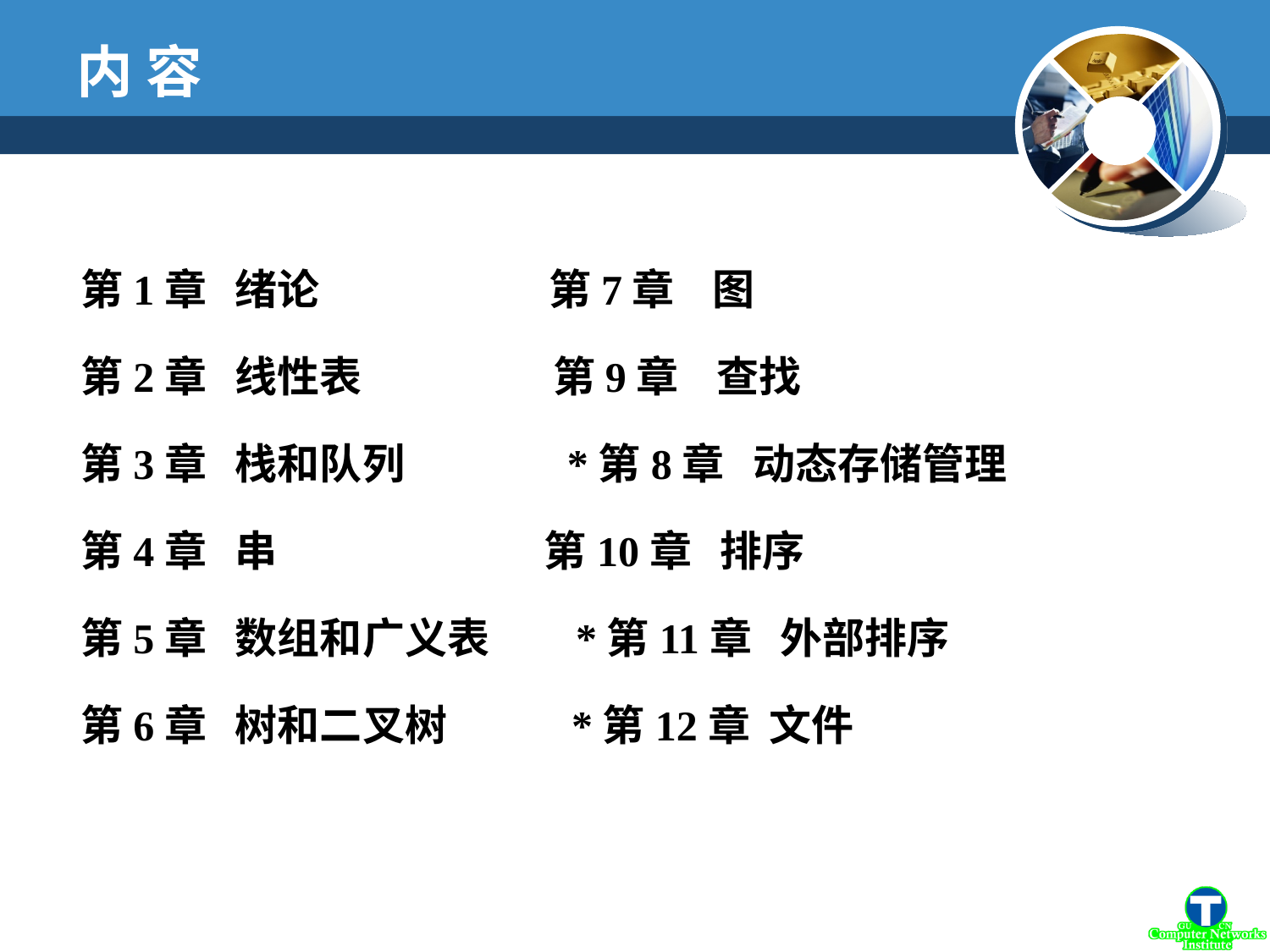

内 容
第1章   绪论                        第7章    图
第2章   线性表                    第9章    查找
第3章   栈和队列                *第8章   动态存储管理
第4章   串                            第10章   排序
第5章   数组和广义表        *第11章   外部排序
第6章   树和二叉树            *第12章  文件